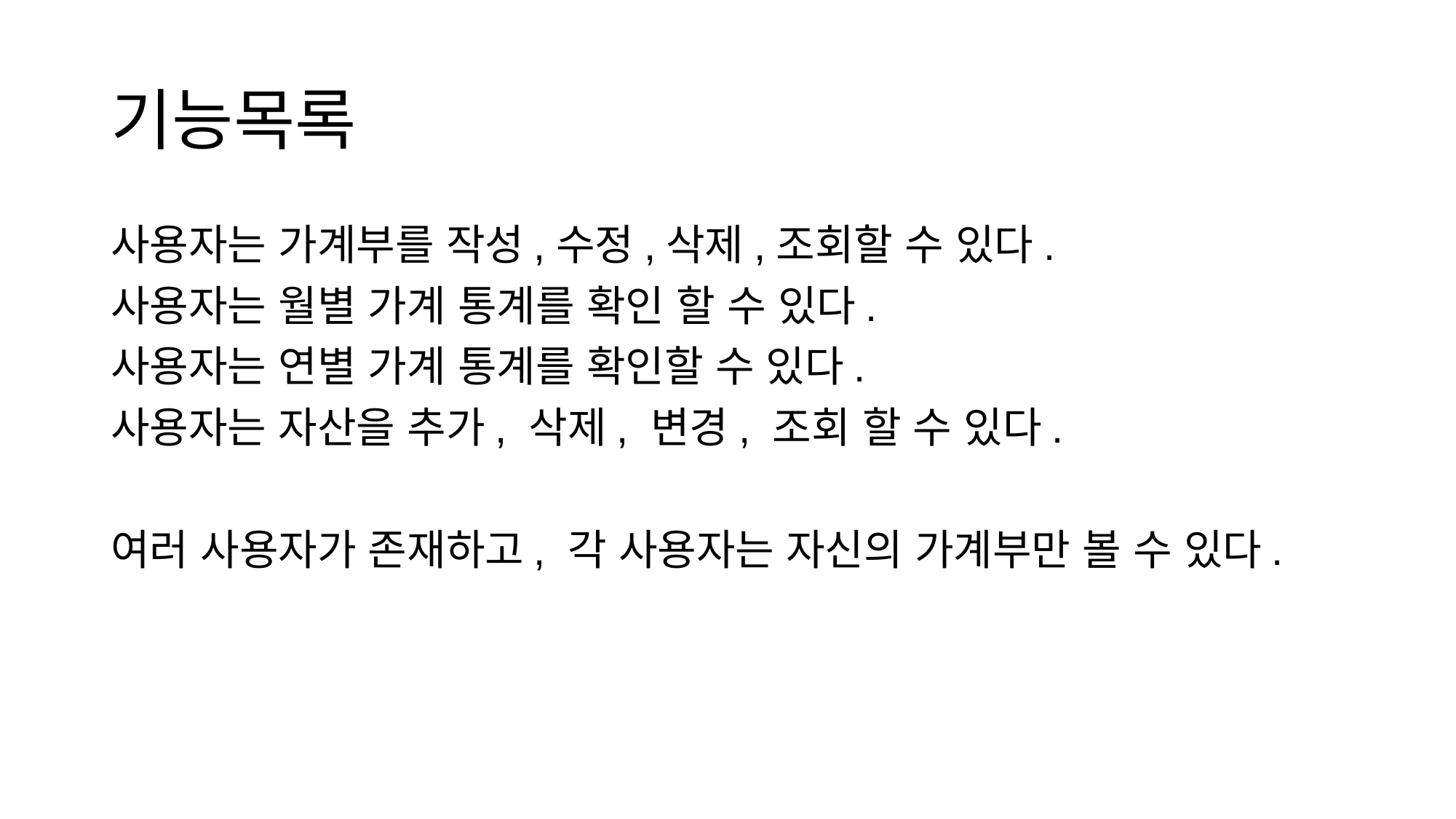

# 기능목록
사용자는 가계부를 작성,수정,삭제,조회할 수 있다.
사용자는 월별 가계 통계를 확인 할 수 있다.
사용자는 연별 가계 통계를 확인할 수 있다.
사용자는 자산을 추가, 삭제, 변경, 조회 할 수 있다.

여러 사용자가 존재하고, 각 사용자는 자신의 가계부만 볼 수 있다.